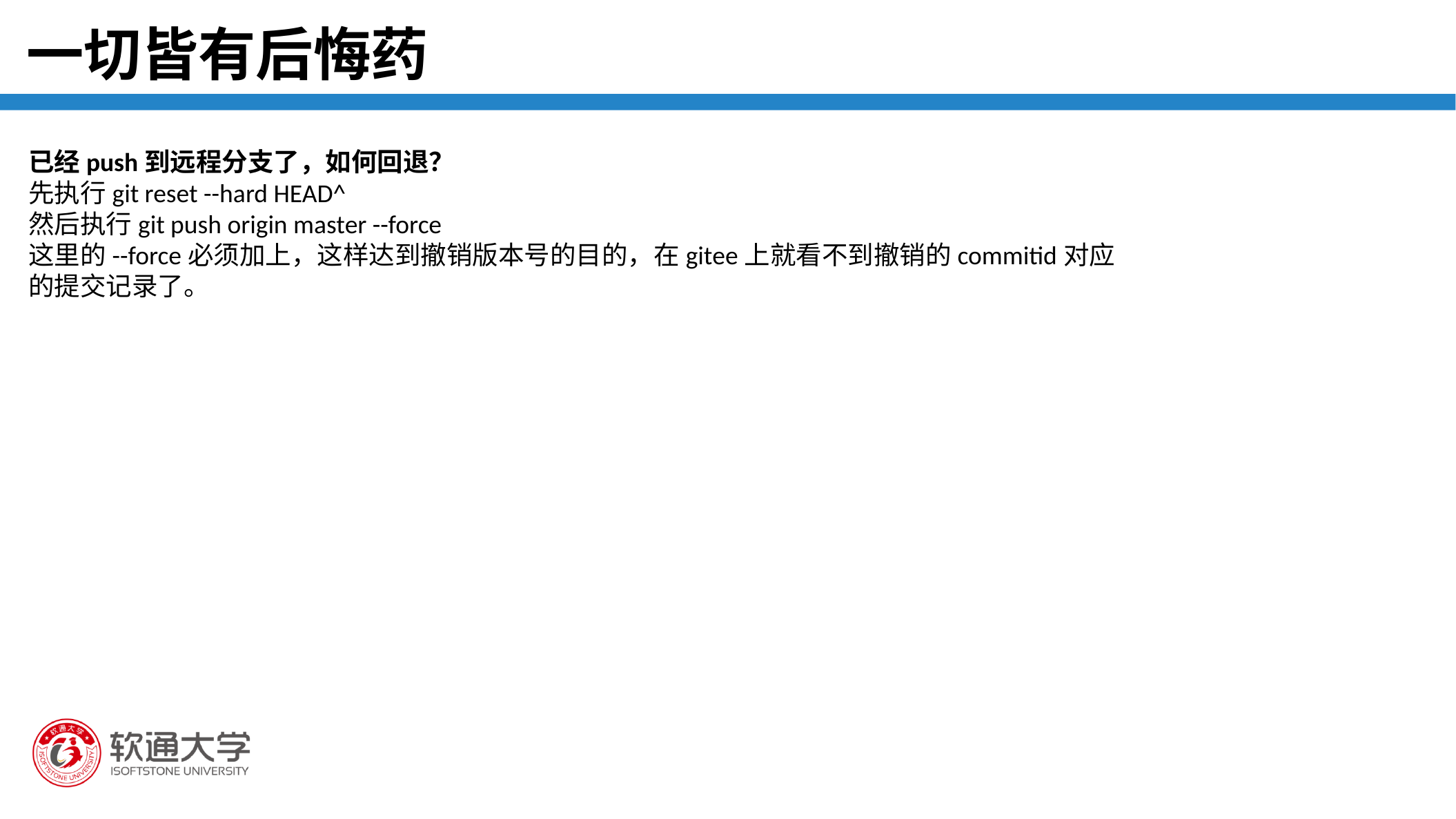

一切皆有后悔药
已经push到远程分支了，如何回退？
先执行git reset --hard HEAD^
然后执行git push origin master --force
这里的--force必须加上，这样达到撤销版本号的目的，在gitee上就看不到撤销的commitid对应的提交记录了。